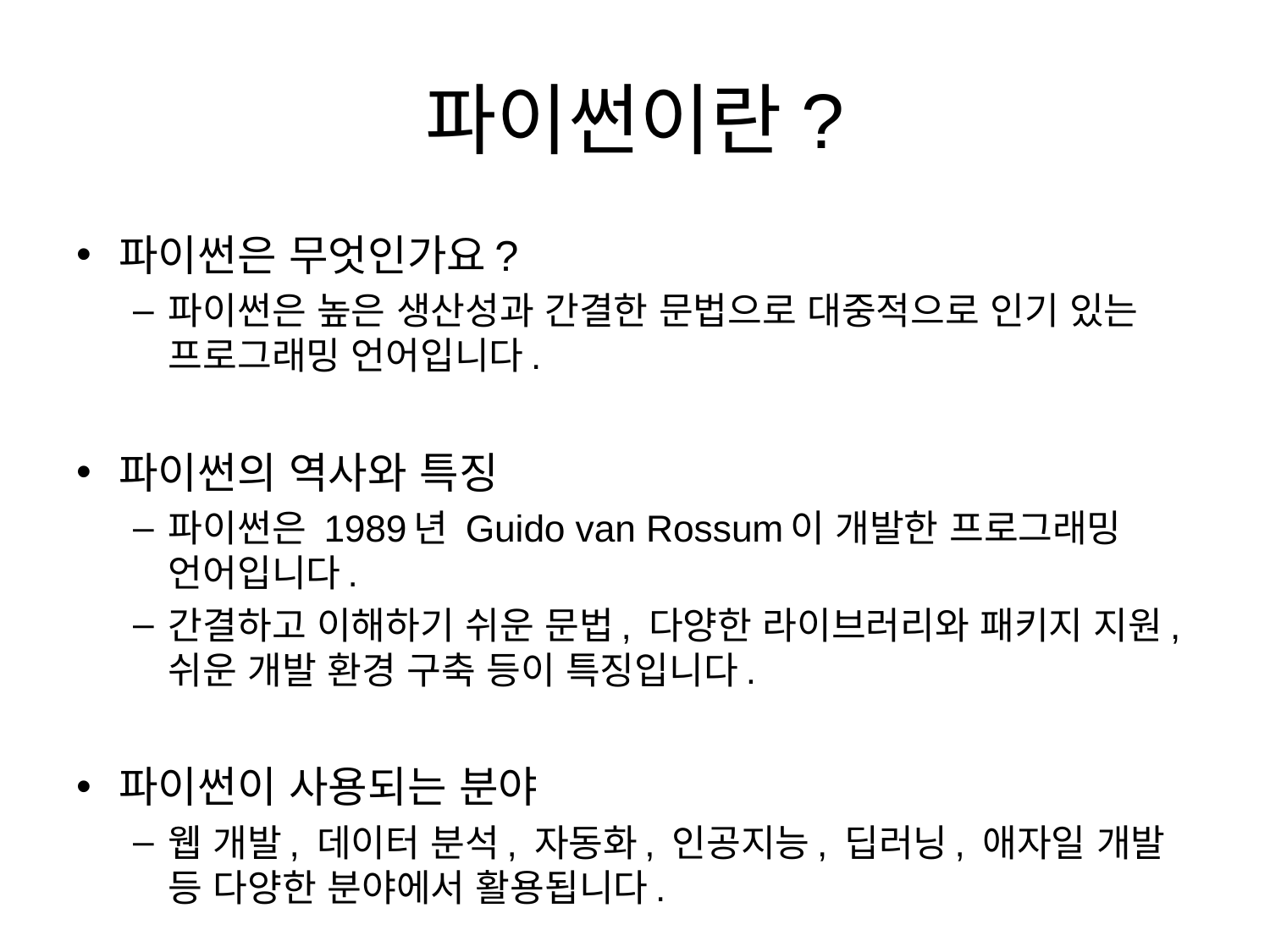

# 파이썬이란?
파이썬은 무엇인가요?
파이썬은 높은 생산성과 간결한 문법으로 대중적으로 인기 있는 프로그래밍 언어입니다.

파이썬의 역사와 특징
파이썬은 1989년 Guido van Rossum이 개발한 프로그래밍 언어입니다.
간결하고 이해하기 쉬운 문법, 다양한 라이브러리와 패키지 지원, 쉬운 개발 환경 구축 등이 특징입니다.

파이썬이 사용되는 분야
웹 개발, 데이터 분석, 자동화, 인공지능, 딥러닝, 애자일 개발 등 다양한 분야에서 활용됩니다.